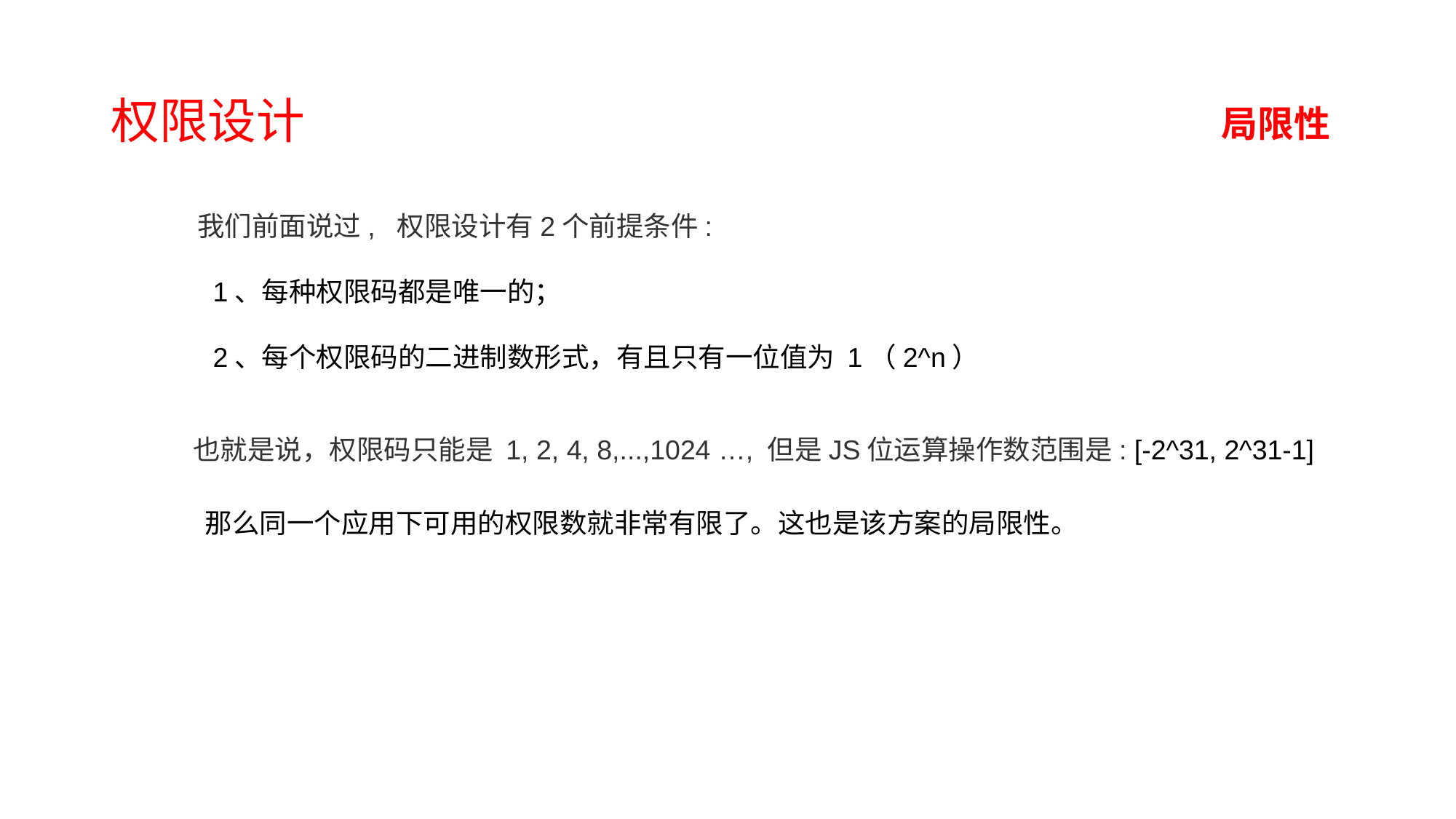

# 权限设计
局限性
我们前面说过,  权限设计有2个前提条件:

  1、每种权限码都是唯一的；

  2、每个权限码的二进制数形式，有且只有一位值为 1（2^n）
也就是说，权限码只能是 1, 2, 4, 8,...,1024 …, 但是JS位运算操作数范围是: [-2^31, 2^31-1]
那么同一个应用下可用的权限数就非常有限了。这也是该方案的局限性。